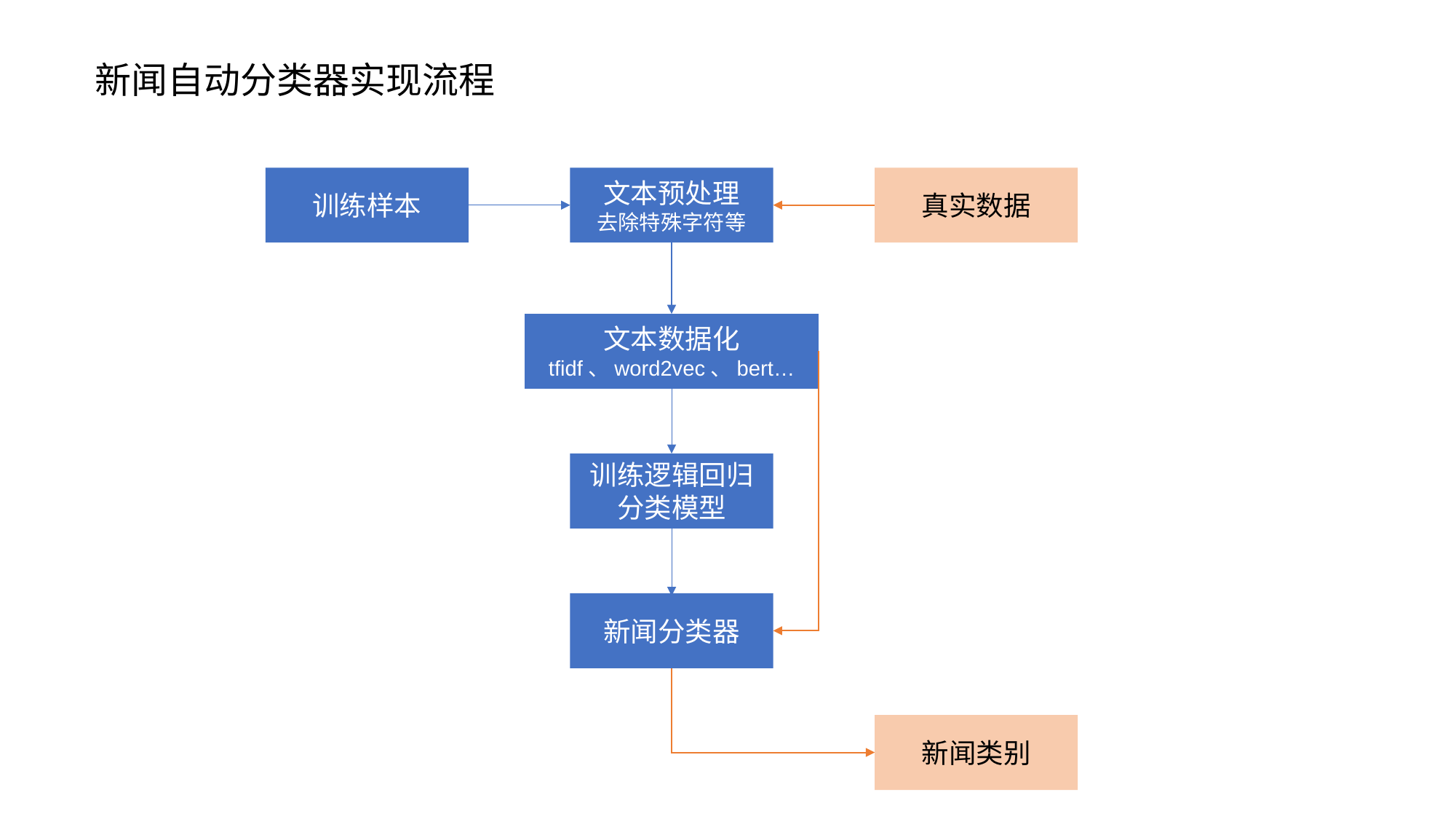

新闻自动分类器实现流程
训练样本
文本预处理
去除特殊字符等
真实数据
文本数据化
tfidf、word2vec、bert…
训练逻辑回归分类模型
新闻分类器
新闻类别